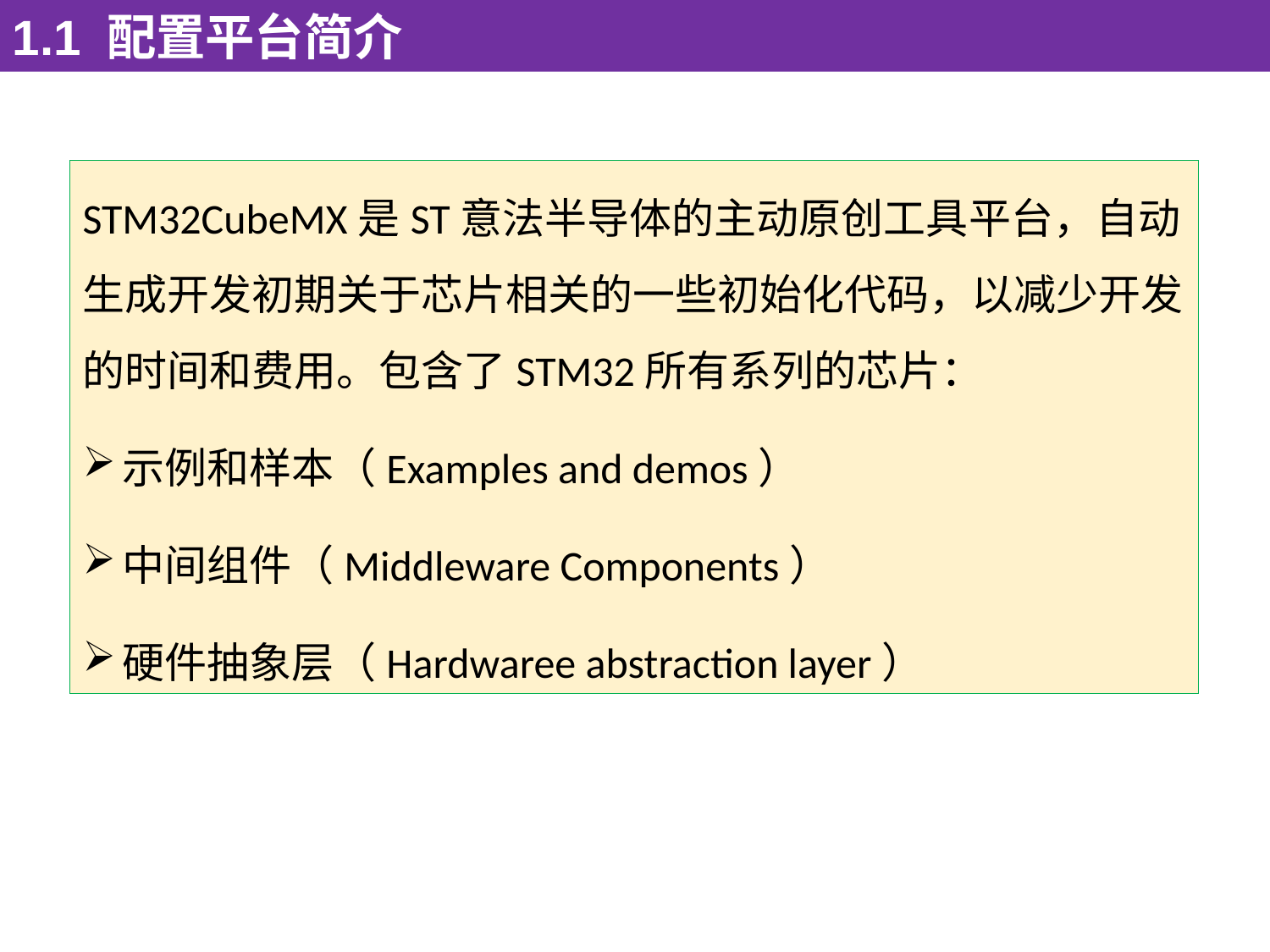

1.1 配置平台简介
STM32CubeMX是ST意法半导体的主动原创工具平台，自动生成开发初期关于芯片相关的一些初始化代码，以减少开发的时间和费用。包含了STM32所有系列的芯片：
示例和样本（Examples and demos）
中间组件（Middleware Components）
硬件抽象层（Hardwaree abstraction layer）